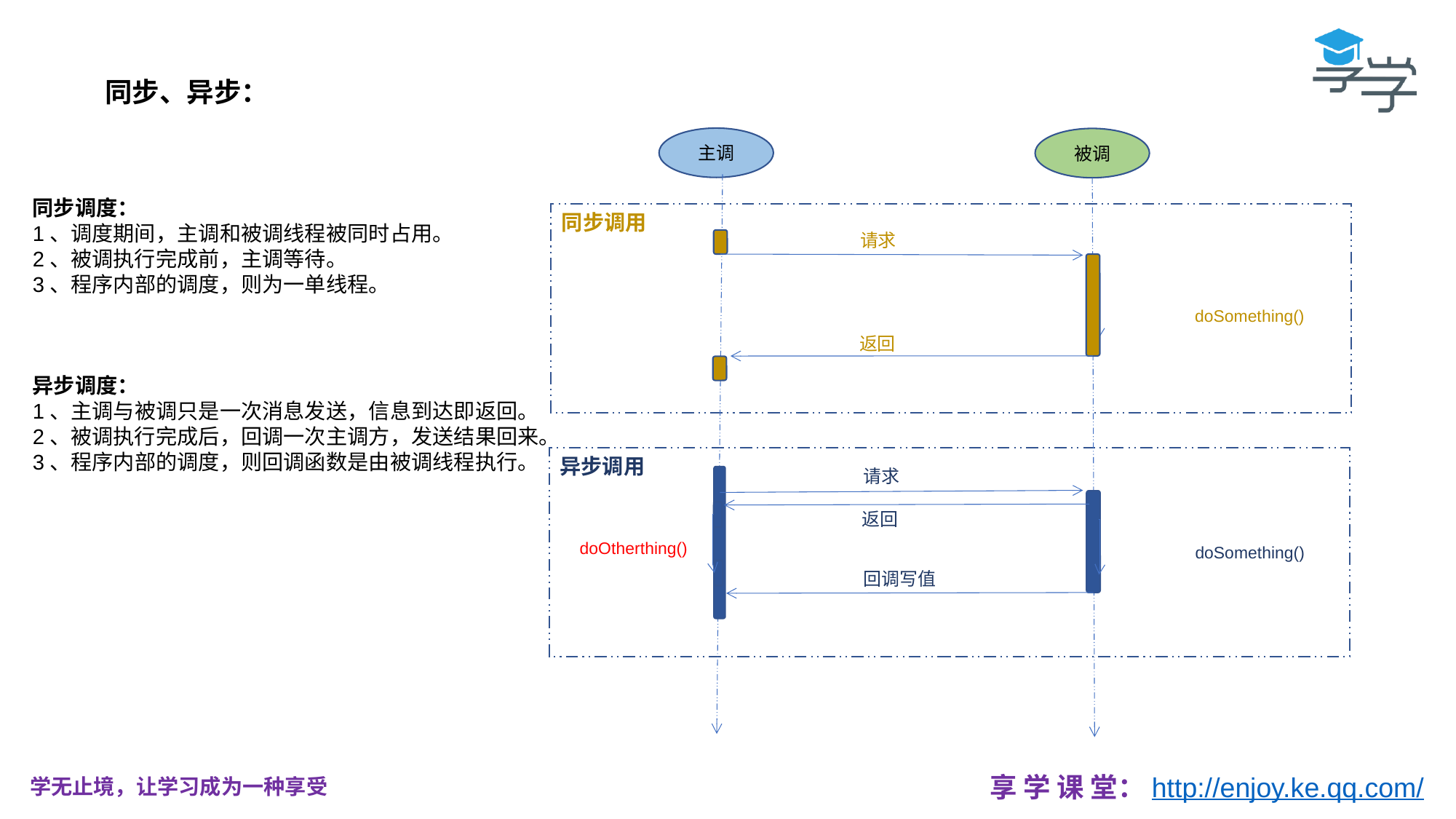

同步、异步：
主调
被调
同步调度：
1、调度期间，主调和被调线程被同时占用。
2、被调执行完成前，主调等待。
3、程序内部的调度，则为一单线程。

异步调度：
1、主调与被调只是一次消息发送，信息到达即返回。
2、被调执行完成后，回调一次主调方，发送结果回来。
3、程序内部的调度，则回调函数是由被调线程执行。
同步调用
请求

doSomething()

返回

异步调用
请求

返回

doOtherthing()
doSomething()

回调写值